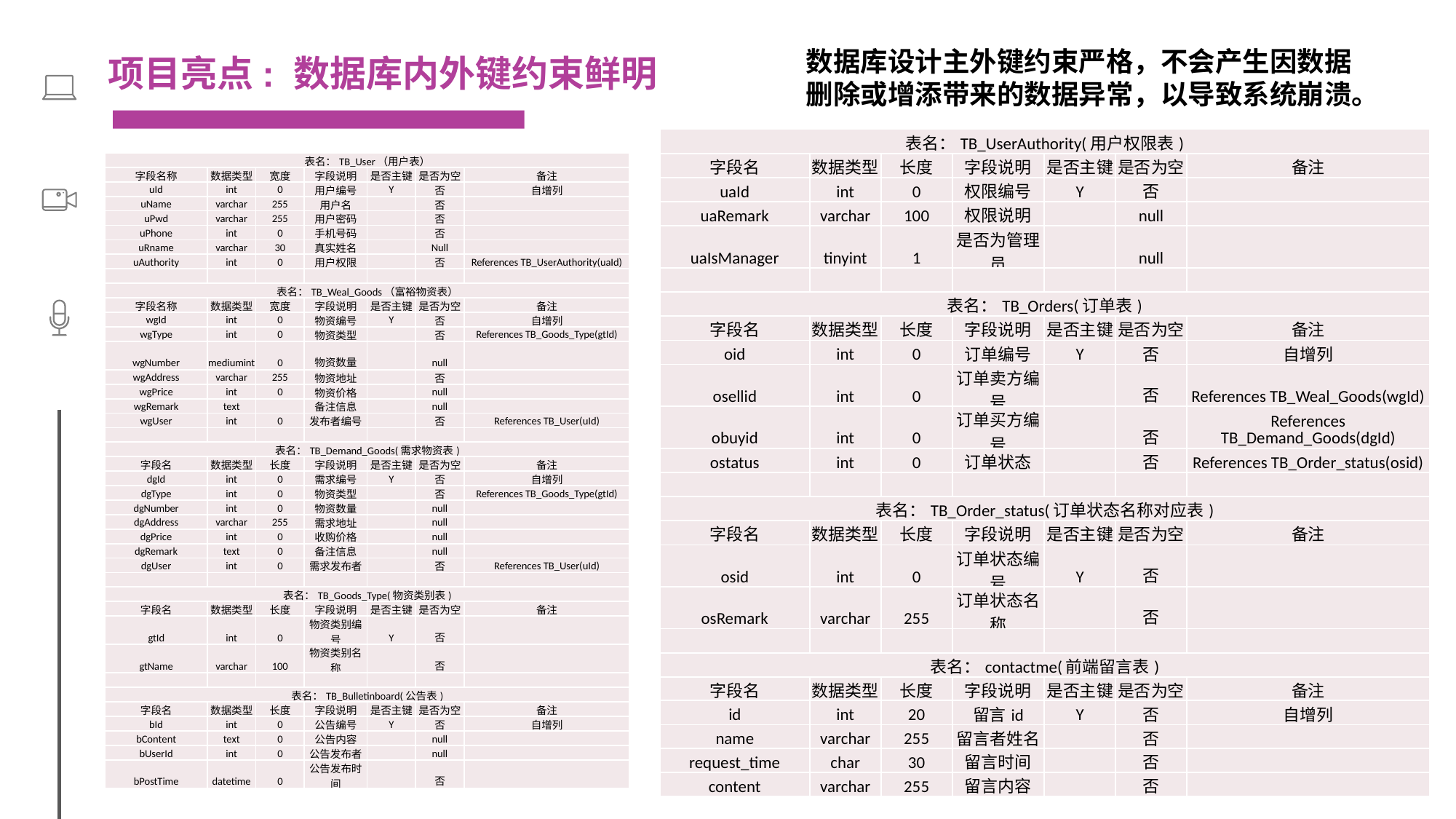

数据库设计主外键约束严格，不会产生因数据删除或增添带来的数据异常，以导致系统崩溃。
项目亮点: 数据库内外键约束鲜明

| 表名：TB\_UserAuthority(用户权限表) |  |  |  |  |  |  |
| --- | --- | --- | --- | --- | --- | --- |
| 字段名 | 数据类型 | 长度 | 字段说明 | 是否主键 | 是否为空 | 备注 |
| uaId | int | 0 | 权限编号 | Y | 否 |  |
| uaRemark | varchar | 100 | 权限说明 |  | null |  |
| uaIsManager | tinyint | 1 | 是否为管理员 |  | null |  |
|  |  |  |  |  |  |  |
| 表名：TB\_Orders(订单表) |  |  |  |  |  |  |
| 字段名 | 数据类型 | 长度 | 字段说明 | 是否主键 | 是否为空 | 备注 |
| oid | int | 0 | 订单编号 | Y | 否 | 自增列 |
| osellid | int | 0 | 订单卖方编号 |  | 否 | References TB\_Weal\_Goods(wgId) |
| obuyid | int | 0 | 订单买方编号 |  | 否 | References TB\_Demand\_Goods(dgId) |
| ostatus | int | 0 | 订单状态 |  | 否 | References TB\_Order\_status(osid) |
|  |  |  |  |  |  |  |
| 表名：TB\_Order\_status(订单状态名称对应表) |  |  |  |  |  |  |
| 字段名 | 数据类型 | 长度 | 字段说明 | 是否主键 | 是否为空 | 备注 |
| osid | int | 0 | 订单状态编号 | Y | 否 |  |
| osRemark | varchar | 255 | 订单状态名称 |  | 否 |  |
|  |  |  |  |  |  |  |
| 表名：contactme(前端留言表) |  |  |  |  |  |  |
| 字段名 | 数据类型 | 长度 | 字段说明 | 是否主键 | 是否为空 | 备注 |
| id | int | 20 | 留言id | Y | 否 | 自增列 |
| name | varchar | 255 | 留言者姓名 |  | 否 |  |
| request\_time | char | 30 | 留言时间 |  | 否 |  |
| content | varchar | 255 | 留言内容 |  | 否 |  |
| 表名：TB\_User（用户表） |  |  |  |  |  |  |
| --- | --- | --- | --- | --- | --- | --- |
| 字段名称 | 数据类型 | 宽度 | 字段说明 | 是否主键 | 是否为空 | 备注 |
| uId | int | 0 | 用户编号 | Y | 否 | 自增列 |
| uName | varchar | 255 | 用户名 |  | 否 |  |
| uPwd | varchar | 255 | 用户密码 |  | 否 |  |
| uPhone | int | 0 | 手机号码 |  | 否 |  |
| uRname | varchar | 30 | 真实姓名 |  | Null |  |
| uAuthority | int | 0 | 用户权限 |  | 否 | References TB\_UserAuthority(uaId) |
|  |  |  |  |  |  |  |
| 表名：TB\_Weal\_Goods（富裕物资表） |  |  |  |  |  |  |
| 字段名称 | 数据类型 | 宽度 | 字段说明 | 是否主键 | 是否为空 | 备注 |
| wgId | int | 0 | 物资编号 | Y | 否 | 自增列 |
| wgType | int | 0 | 物资类型 |  | 否 | References TB\_Goods\_Type(gtId) |
| wgNumber | mediumint | 0 | 物资数量 |  | null |  |
| wgAddress | varchar | 255 | 物资地址 |  | 否 |  |
| wgPrice | int | 0 | 物资价格 |  | null |  |
| wgRemark | text |  | 备注信息 |  | null |  |
| wgUser | int | 0 | 发布者编号 |  | 否 | References TB\_User(uId) |
|  |  |  |  |  |  |  |
| 表名：TB\_Demand\_Goods(需求物资表) |  |  |  |  |  |  |
| 字段名 | 数据类型 | 长度 | 字段说明 | 是否主键 | 是否为空 | 备注 |
| dgId | int | 0 | 需求编号 | Y | 否 | 自增列 |
| dgType | int | 0 | 物资类型 |  | 否 | References TB\_Goods\_Type(gtId) |
| dgNumber | int | 0 | 物资数量 |  | null |  |
| dgAddress | varchar | 255 | 需求地址 |  | null |  |
| dgPrice | int | 0 | 收购价格 |  | null |  |
| dgRemark | text | 0 | 备注信息 |  | null |  |
| dgUser | int | 0 | 需求发布者 |  | 否 | References TB\_User(uId) |
|  |  |  |  |  |  |  |
| 表名：TB\_Goods\_Type(物资类别表) |  |  |  |  |  |  |
| 字段名 | 数据类型 | 长度 | 字段说明 | 是否主键 | 是否为空 | 备注 |
| gtId | int | 0 | 物资类别编号 | Y | 否 |  |
| gtName | varchar | 100 | 物资类别名称 |  | 否 |  |
|  |  |  |  |  |  |  |
| 表名：TB\_Bulletinboard(公告表) |  |  |  |  |  |  |
| 字段名 | 数据类型 | 长度 | 字段说明 | 是否主键 | 是否为空 | 备注 |
| bId | int | 0 | 公告编号 | Y | 否 | 自增列 |
| bContent | text | 0 | 公告内容 |  | null |  |
| bUserId | int | 0 | 公告发布者 |  | null |  |
| bPostTime | datetime | 0 | 公告发布时间 |  | 否 |  |